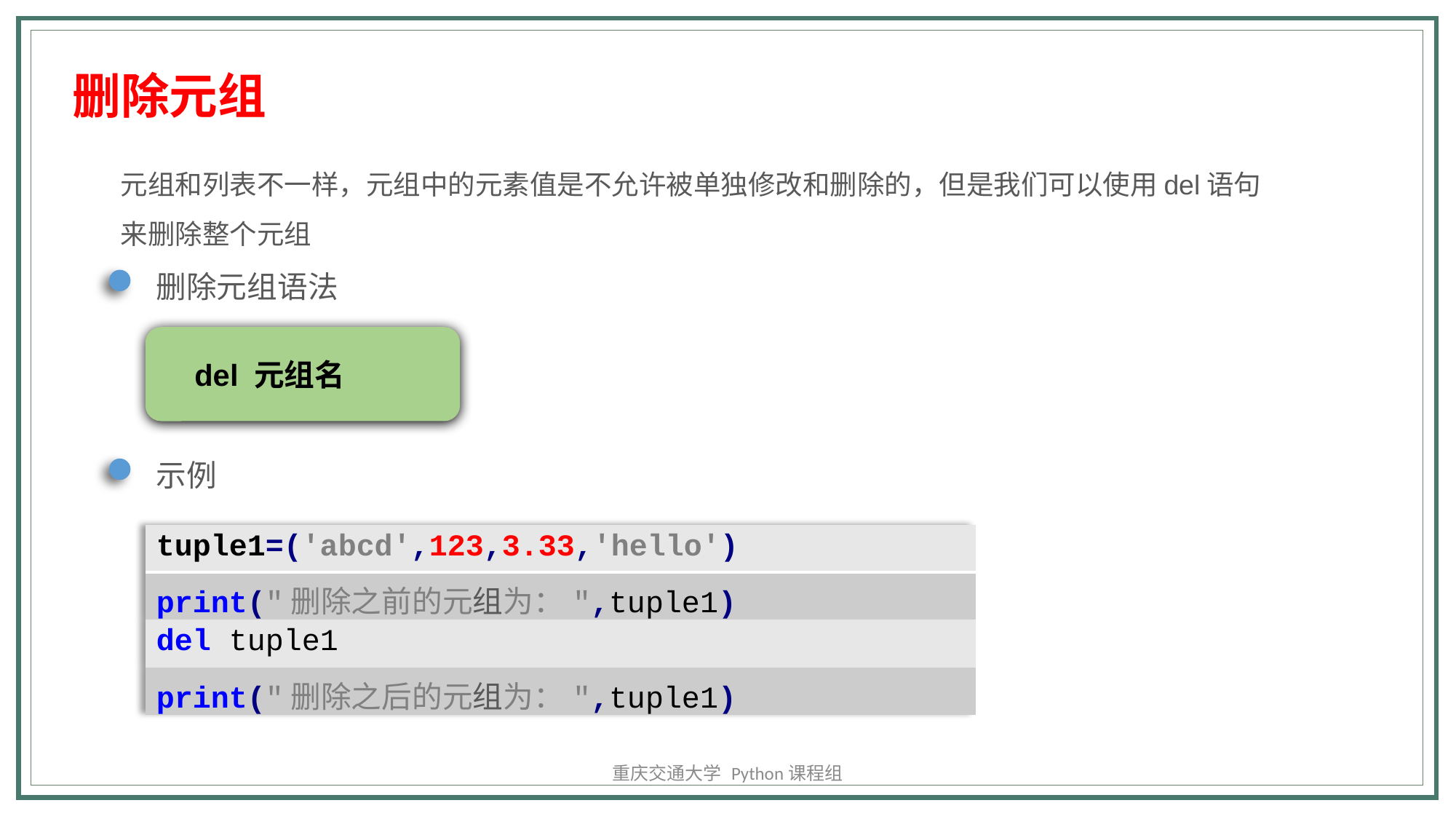

删除元组
元组和列表不一样，元组中的元素值是不允许被单独修改和删除的，但是我们可以使用del语句来删除整个元组
删除元组语法

     del 元组名
示例

| tuple1=('abcd',123,3.33,'hello') |
| --- |
| print("删除之前的元组为：",tuple1) |
| del tuple1 |
| print("删除之后的元组为：",tuple1) |
重庆交通大学 Python课程组